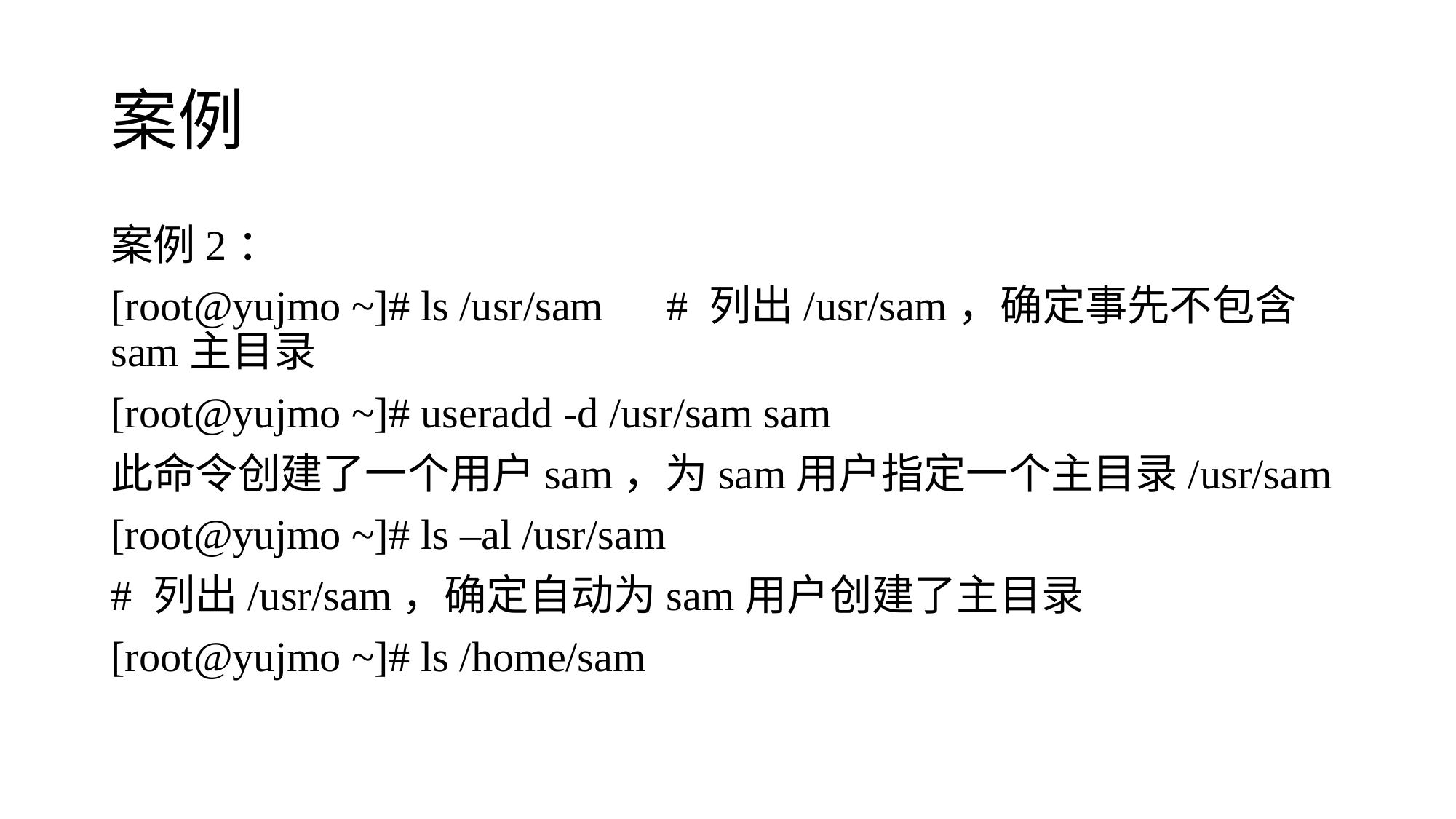

# 案例
案例2：
[root@yujmo ~]# ls /usr/sam      # 列出/usr/sam，确定事先不包含sam主目录
[root@yujmo ~]# useradd -d /usr/sam sam
此命令创建了一个用户sam，为sam用户指定一个主目录/usr/sam
[root@yujmo ~]# ls –al /usr/sam
# 列出/usr/sam，确定自动为sam用户创建了主目录
[root@yujmo ~]# ls /home/sam